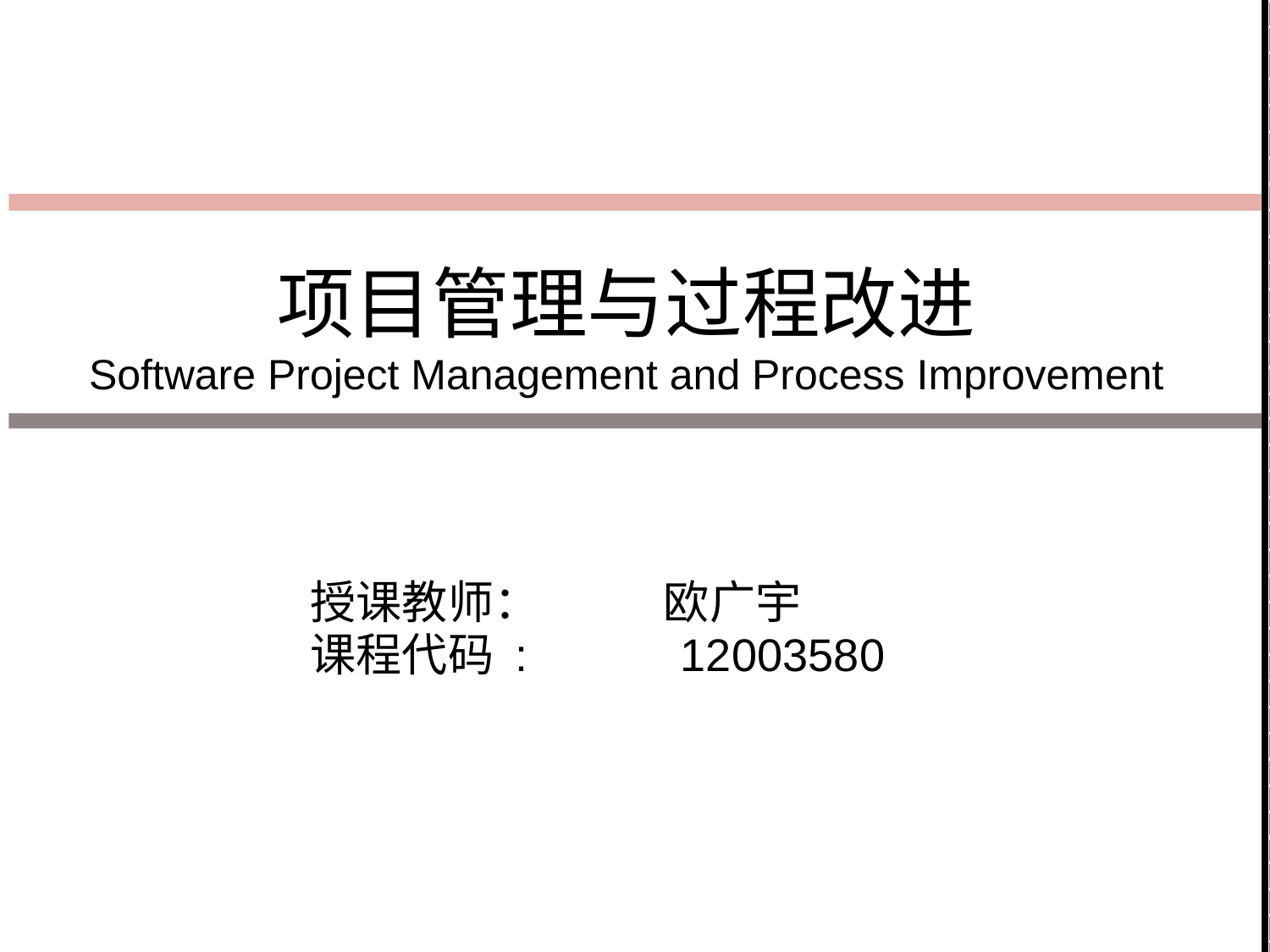

# 项目管理与过程改进 Software Project Management and Process Improvement

授课教师：            欧广宇
课程代码 :            12003580
1

1